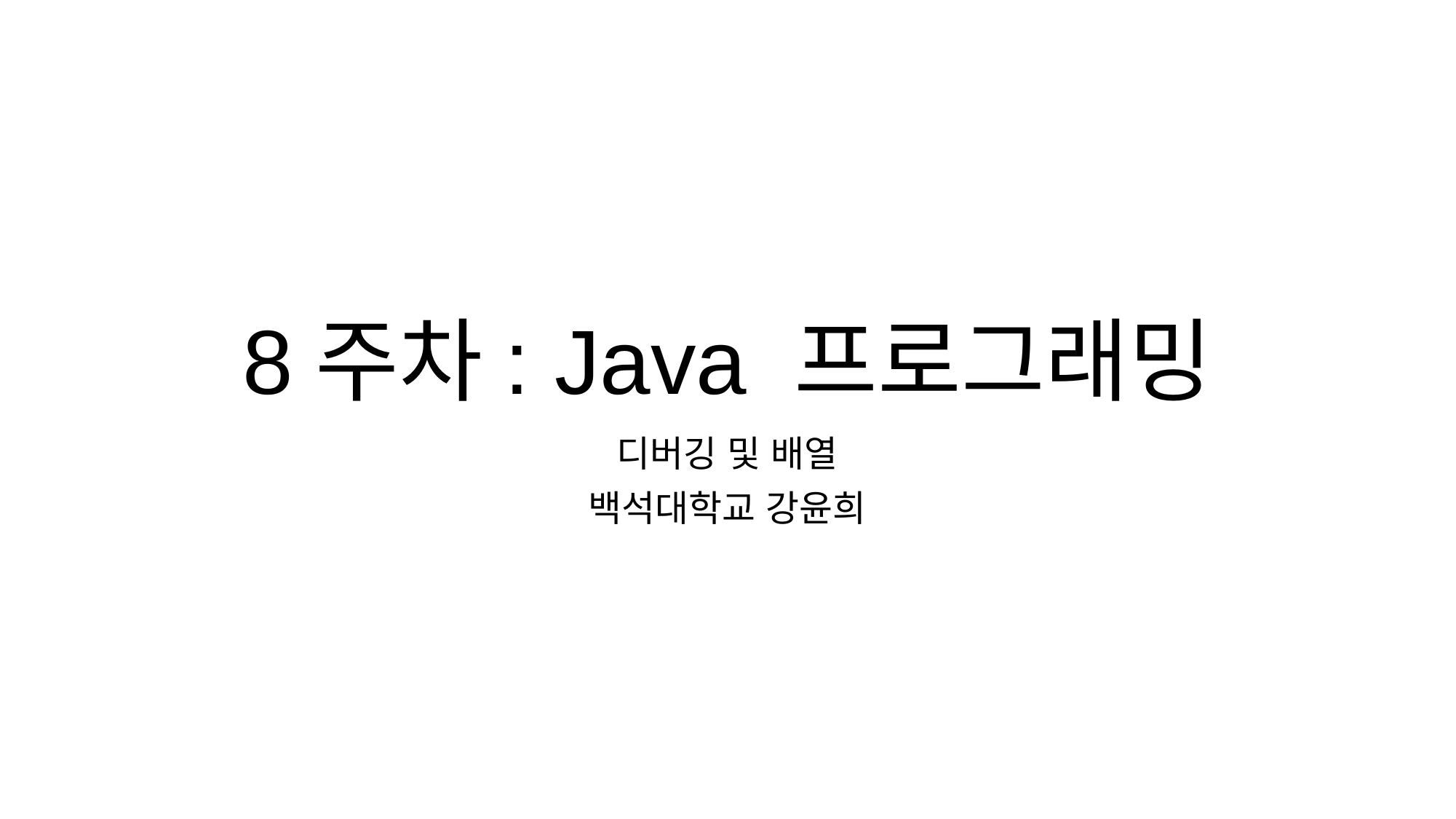

# 8주차: Java 프로그래밍
디버깅 및 배열
백석대학교 강윤희